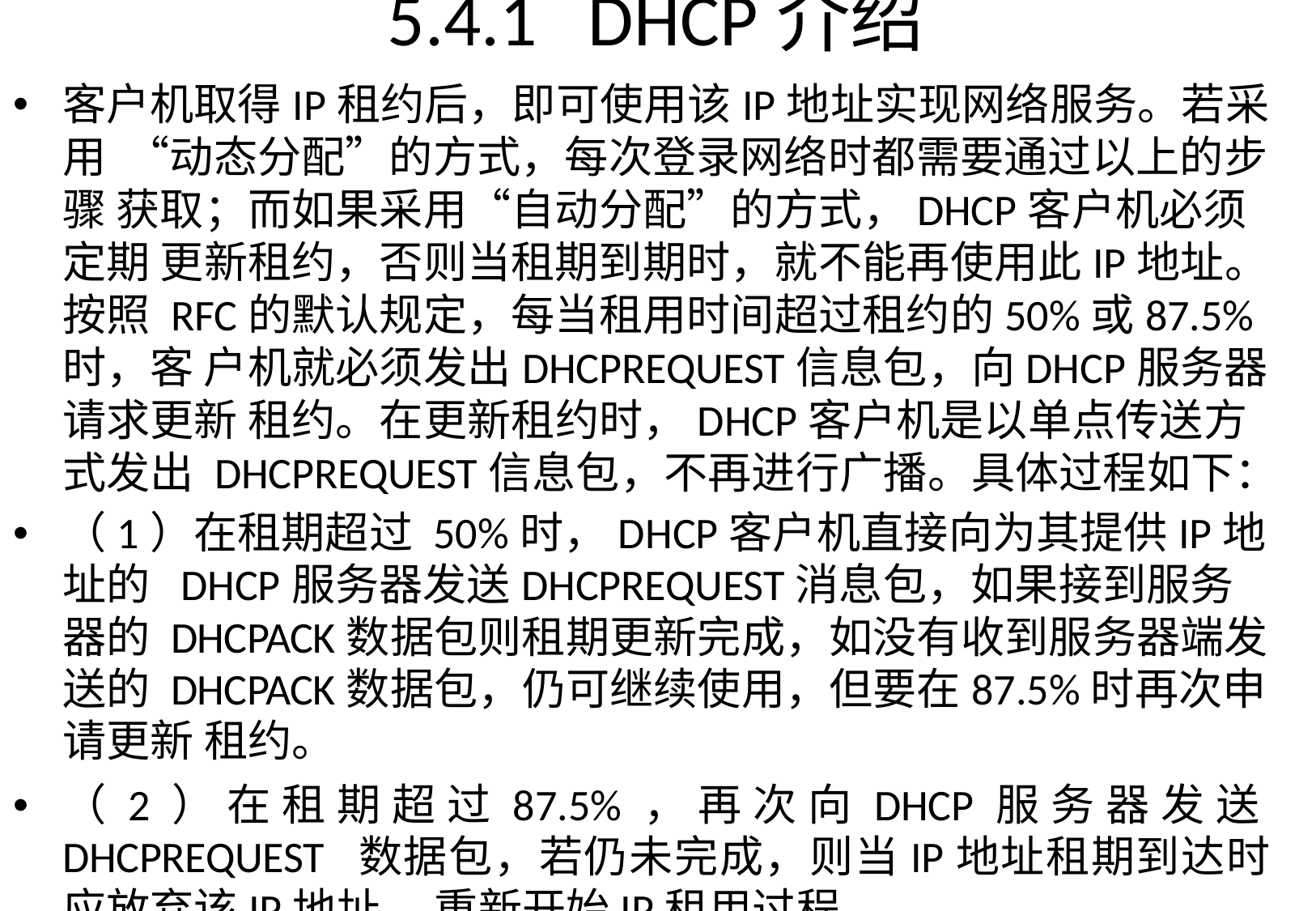

# 5.4.1	DHCP介绍
客户机取得IP租约后，即可使用该IP地址实现网络服务。若采用  “动态分配”的方式，每次登录网络时都需要通过以上的步骤 获取；而如果采用“自动分配”的方式，DHCP客户机必须定期 更新租约，否则当租期到期时，就不能再使用此IP地址。按照 RFC的默认规定，每当租用时间超过租约的50%或87.5%时，客 户机就必须发出DHCPREQUEST信息包，向DHCP服务器请求更新 租约。在更新租约时，DHCP客户机是以单点传送方式发出 DHCPREQUEST信息包，不再进行广播。具体过程如下：
（1）在租期超过 50%时，DHCP客户机直接向为其提供IP地址的  DHCP服务器发送DHCPREQUEST消息包，如果接到服务器的 DHCPACK数据包则租期更新完成，如没有收到服务器端发送的 DHCPACK数据包，仍可继续使用，但要在87.5%时再次申请更新 租约。
（2）在租期超过87.5%，再次向DHCP服务器发送DHCPREQUEST  数据包，若仍未完成，则当IP地址租期到达时应放弃该IP地址， 重新开始IP租用过程